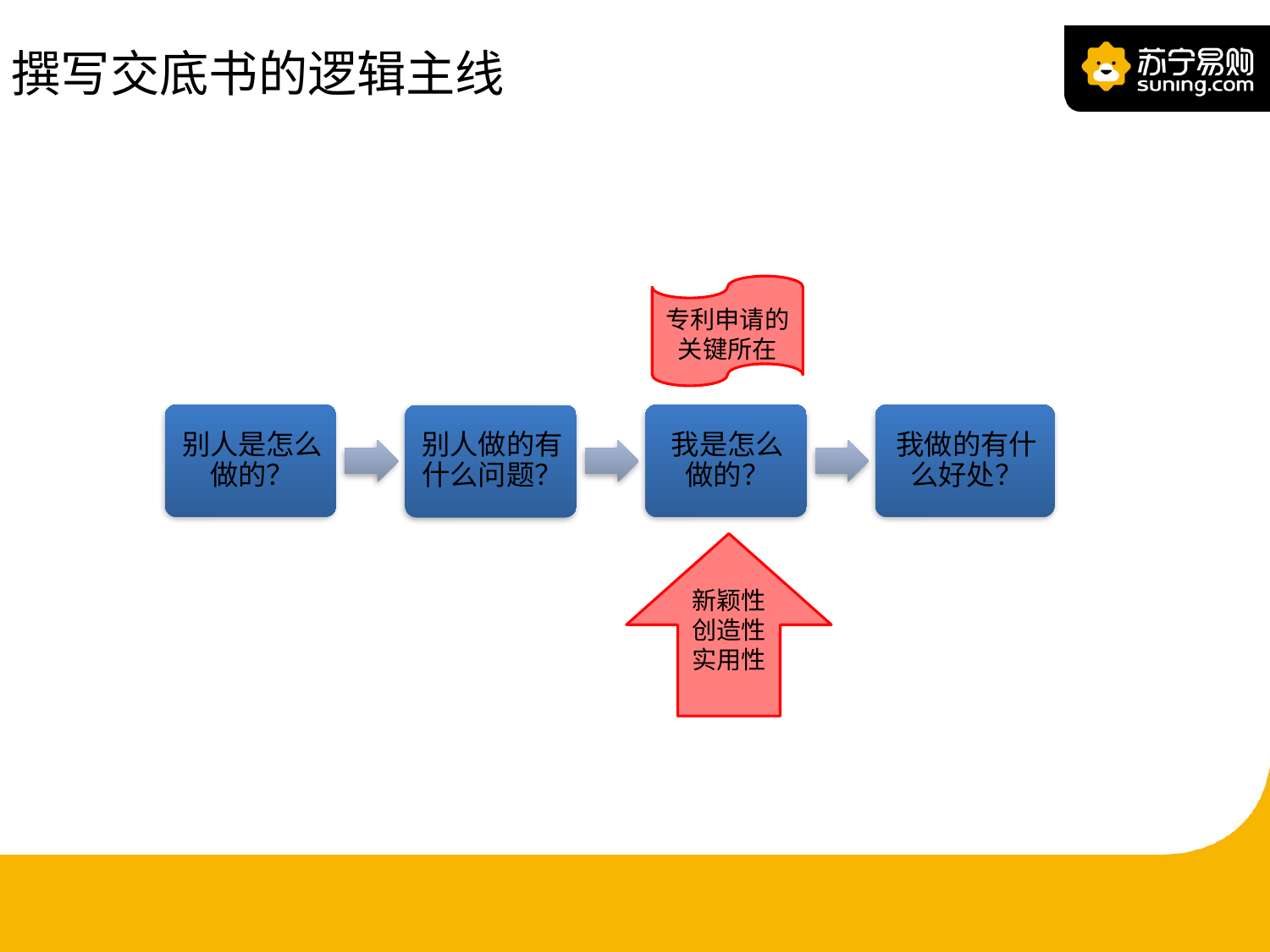

# 撰写交底书的逻辑主线
专利申请的
关键所在
别人是怎么做的？

别人做的有什么问题？

我是怎么做的？

我做的有什么好处？
新颖性
创造性
实用性